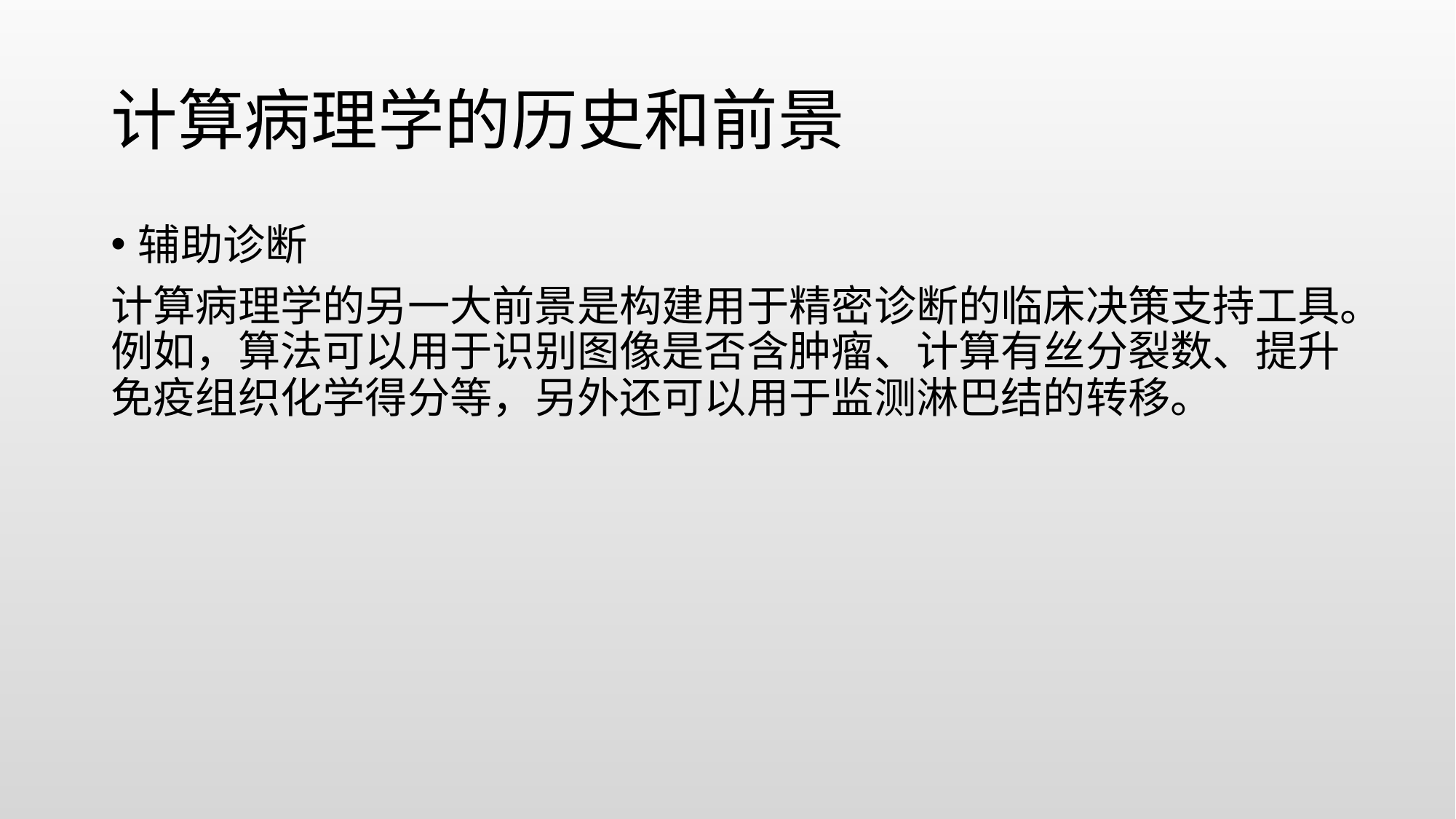

# 计算病理学的历史和前景
辅助诊断
计算病理学的另一大前景是构建用于精密诊断的临床决策支持工具。例如，算法可以用于识别图像是否含肿瘤、计算有丝分裂数、提升免疫组织化学得分等，另外还可以用于监测淋巴结的转移。